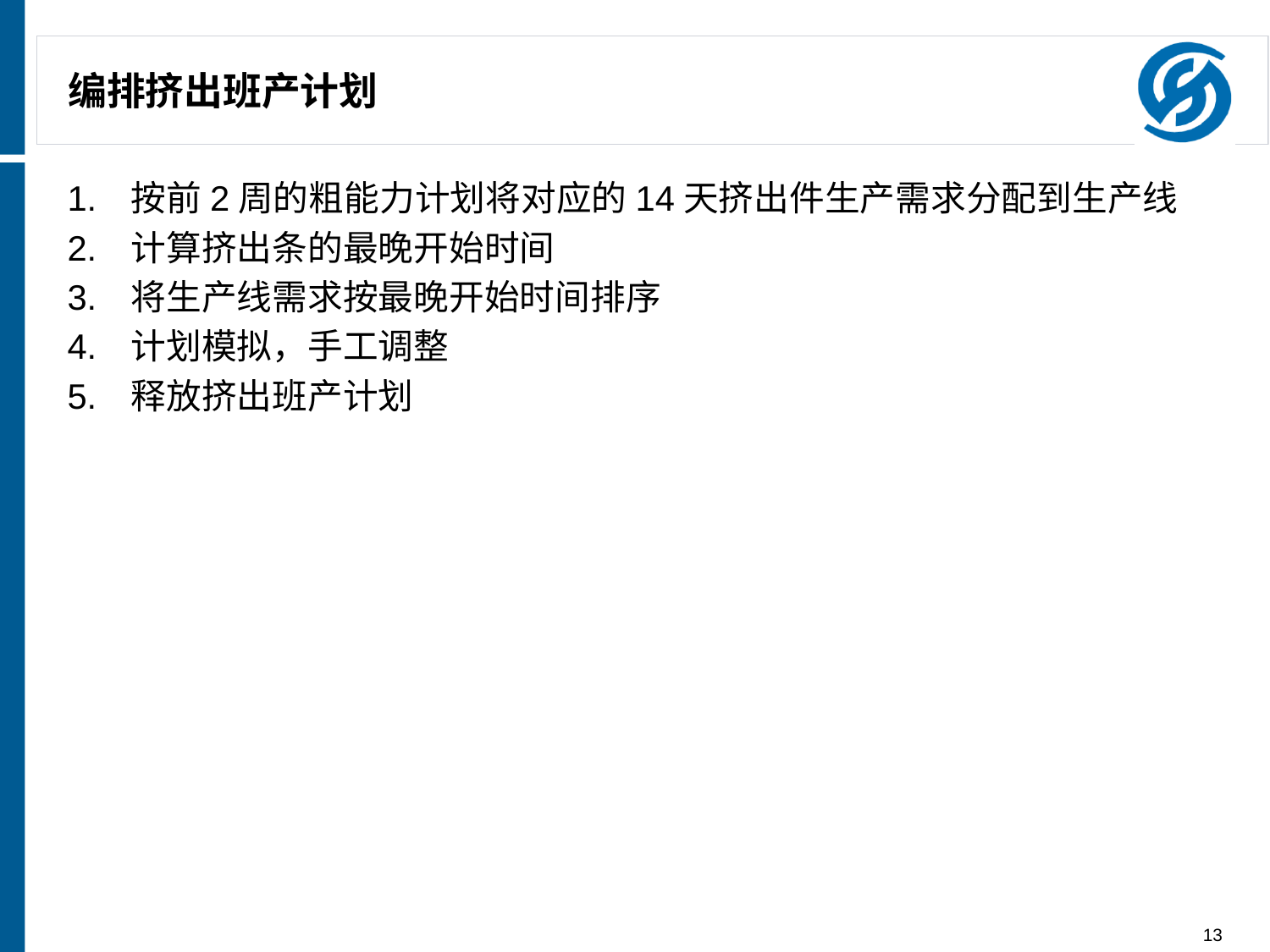

# 编排挤出班产计划
按前2周的粗能力计划将对应的14天挤出件生产需求分配到生产线
计算挤出条的最晚开始时间
将生产线需求按最晚开始时间排序
计划模拟，手工调整
释放挤出班产计划
13